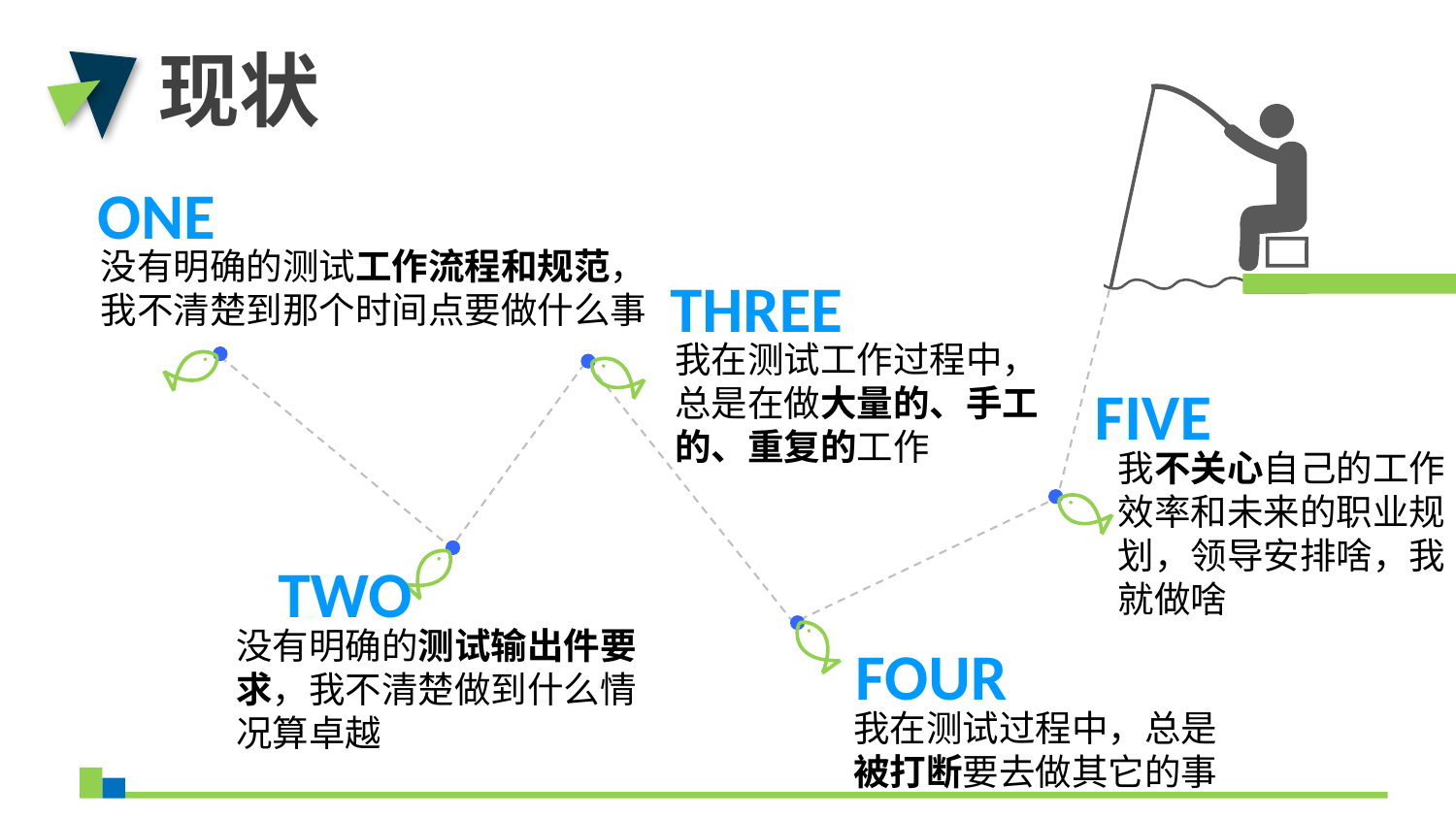

现状

ONE
没有明确的测试工作流程和规范，我不清楚到那个时间点要做什么事
THREE

我在测试工作过程中，总是在做大量的、手工的、重复的工作

FIVE
我不关心自己的工作效率和未来的职业规划，领导安排啥，我就做啥

TWO

没有明确的测试输出件要求，我不清楚做到什么情况算卓越

FOUR
我在测试过程中，总是被打断要去做其它的事